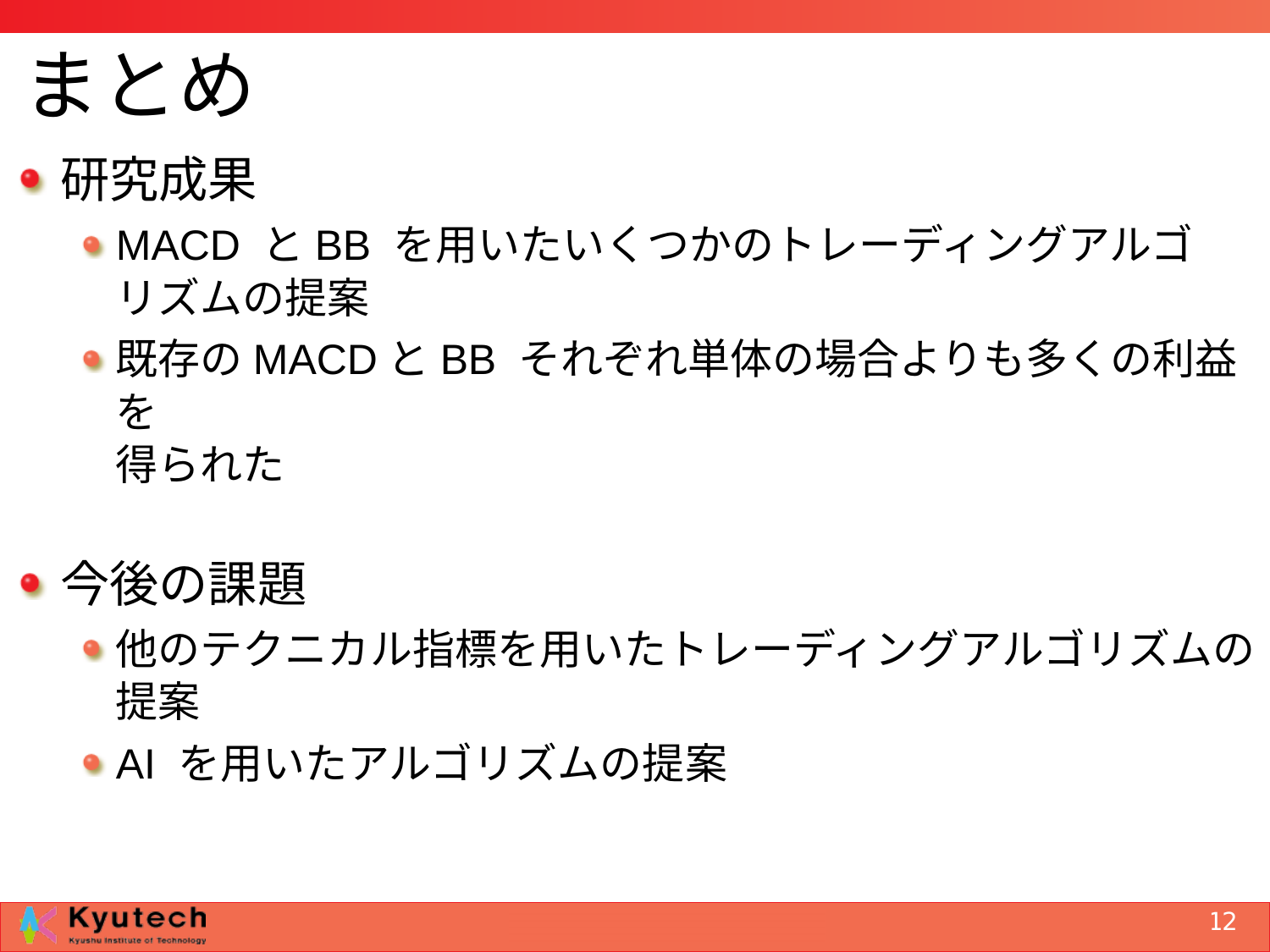

# まとめ
研究成果
MACD とBB を用いたいくつかのトレーディングアルゴ
リズムの提案
既存のMACDとBB それぞれ単体の場合よりも多くの利益を
得られた

今後の課題
他のテクニカル指標を用いたトレーディングアルゴリズムの提案
AI を用いたアルゴリズムの提案
12